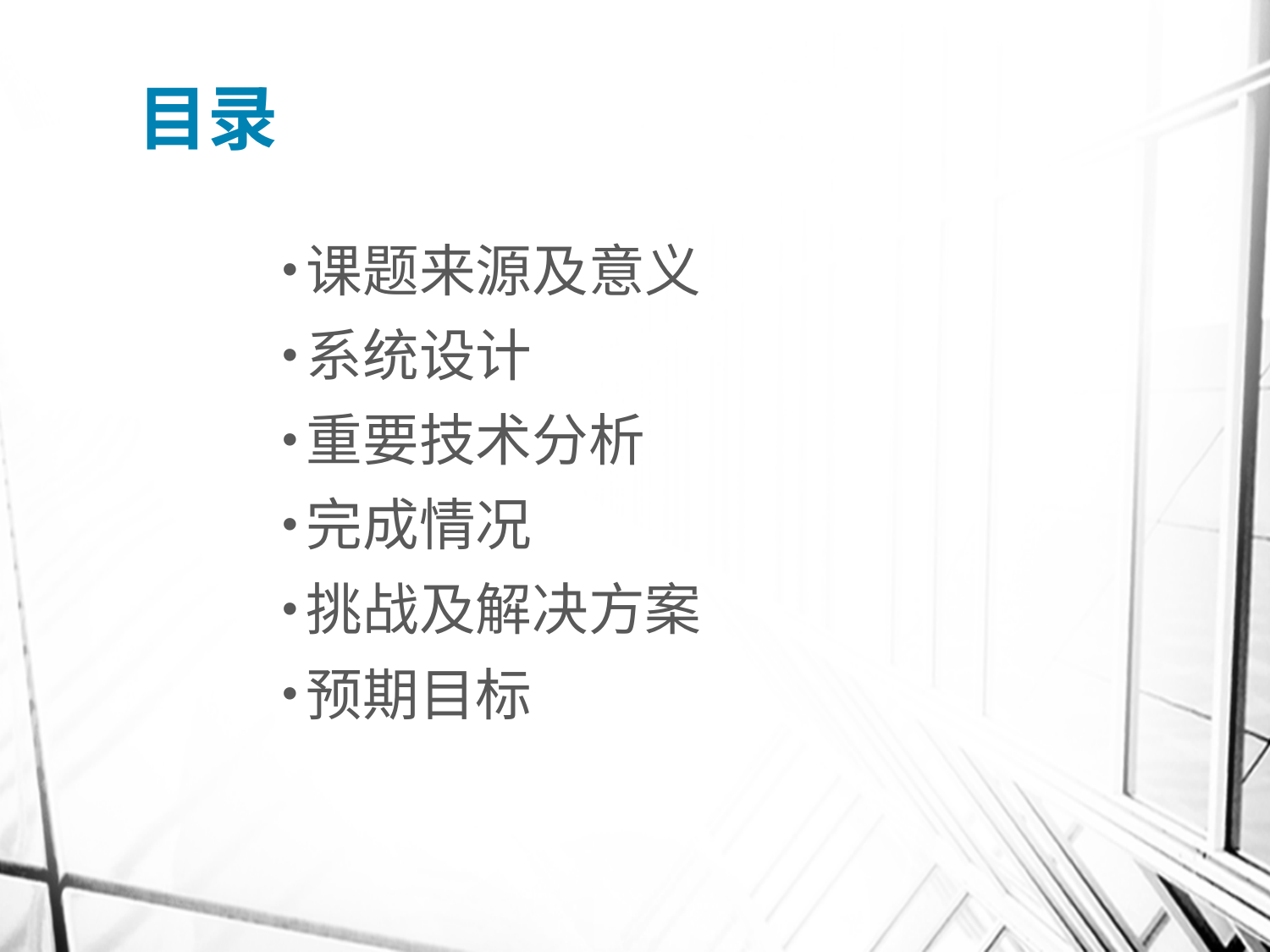

# 目录
课题来源及意义
系统设计
重要技术分析
完成情况
挑战及解决方案
预期目标